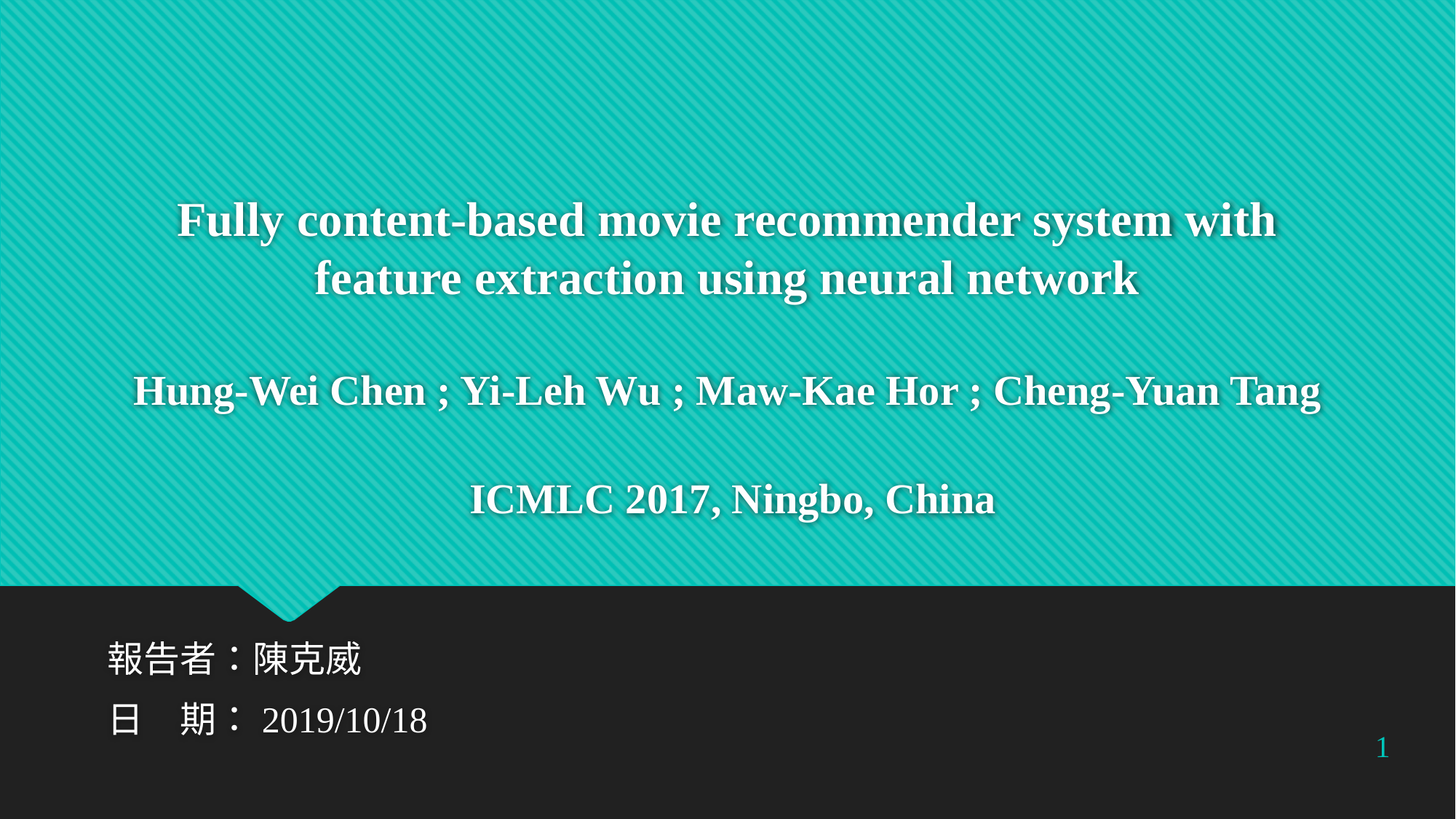

# Fully content-based movie recommender system with feature extraction using neural network Hung-Wei Chen ; Yi-Leh Wu ; Maw-Kae Hor ; Cheng-Yuan Tang ICMLC 2017, Ningbo, China
報告者：陳克威
日　期：2019/10/18

1